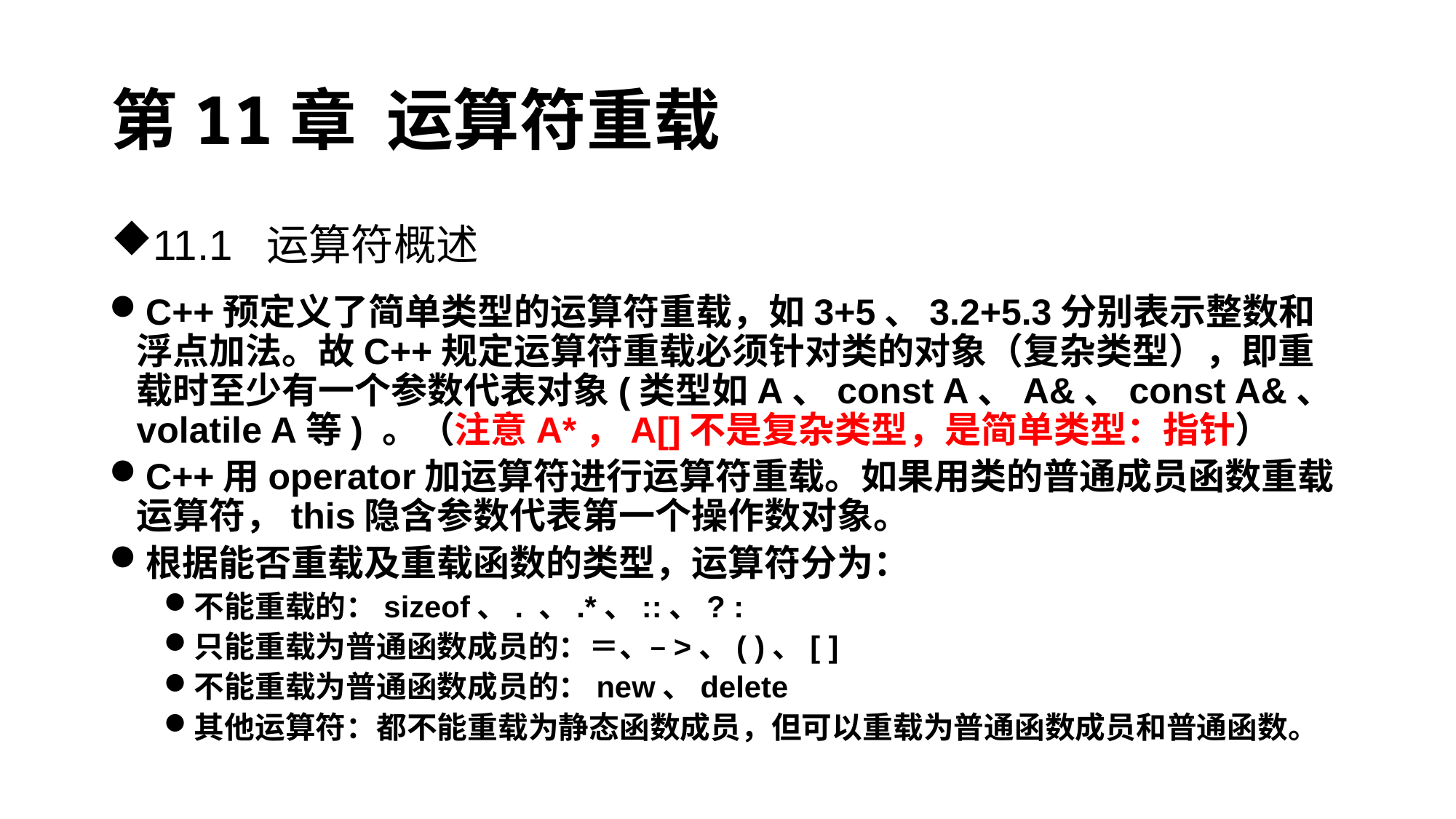

# 第11章  运算符重载
11.1  运算符概述
C++预定义了简单类型的运算符重载，如3+5、3.2+5.3分别表示整数和浮点加法。故C++规定运算符重载必须针对类的对象（复杂类型），即重载时至少有一个参数代表对象(类型如A、const A、A&、const A&、volatile A等) 。（注意A*，A[]不是复杂类型，是简单类型：指针）
C++用operator加运算符进行运算符重载。如果用类的普通成员函数重载运算符，this隐含参数代表第一个操作数对象。
根据能否重载及重载函数的类型，运算符分为：
不能重载的：sizeof、. 、.*、::、? :
只能重载为普通函数成员的：＝、–>、( )、[ ]
不能重载为普通函数成员的：new、delete
其他运算符：都不能重载为静态函数成员，但可以重载为普通函数成员和普通函数。